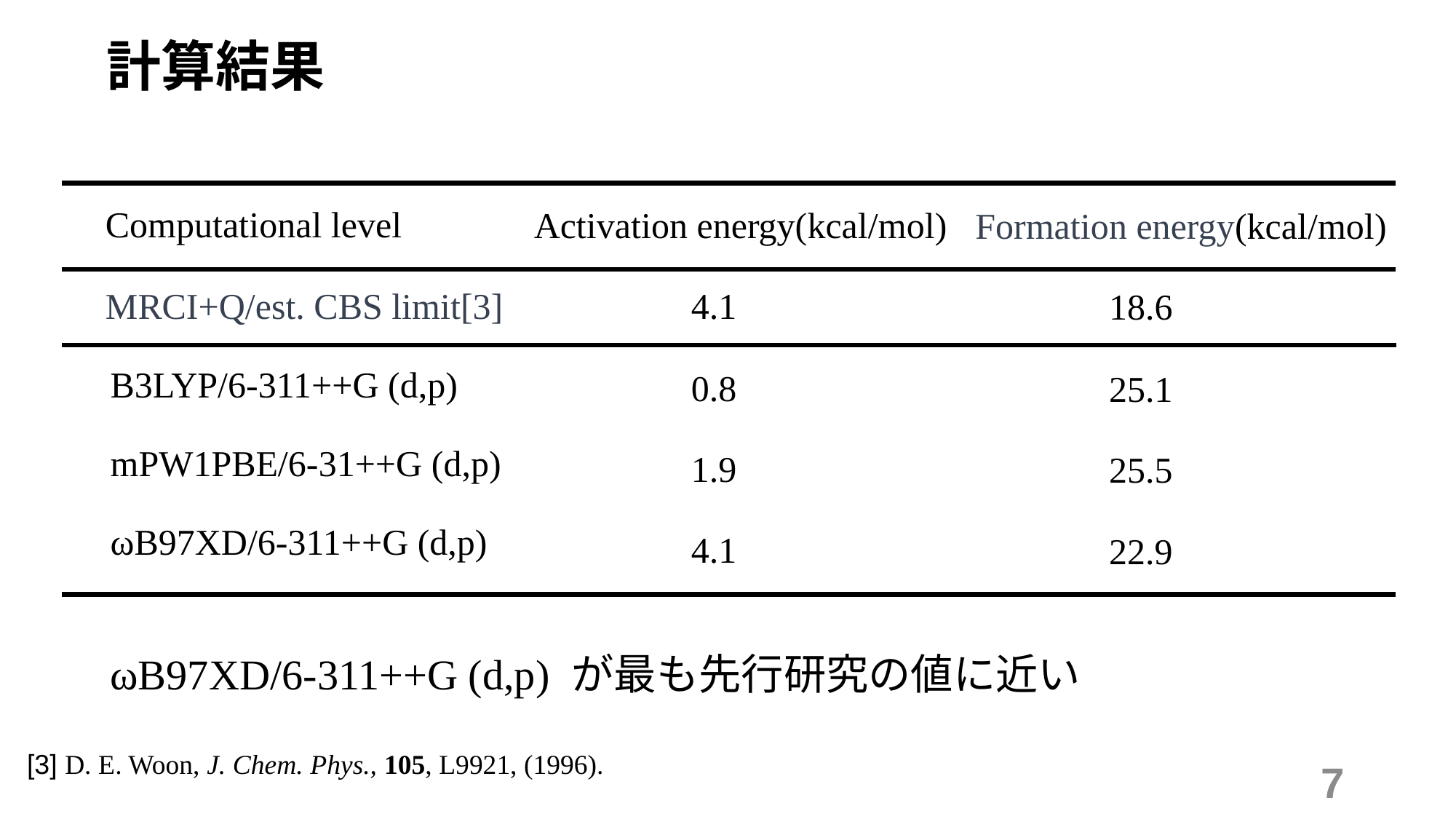

計算結果
Computational level
Activation energy(kcal/mol)
Formation energy(kcal/mol)
4.1
MRCI+Q/est. CBS limit[3]
18.6
B3LYP/6-311++G (d,p)
0.8
25.1
mPW1PBE/6-31++G (d,p)
1.9
25.5
ωB97XD/6-311++G (d,p)
4.1
22.9
ωB97XD/6-311++G (d,p) が最も先行研究の値に近い
[3] D. E. Woon, J. Chem. Phys., 105, L9921, (1996).
7